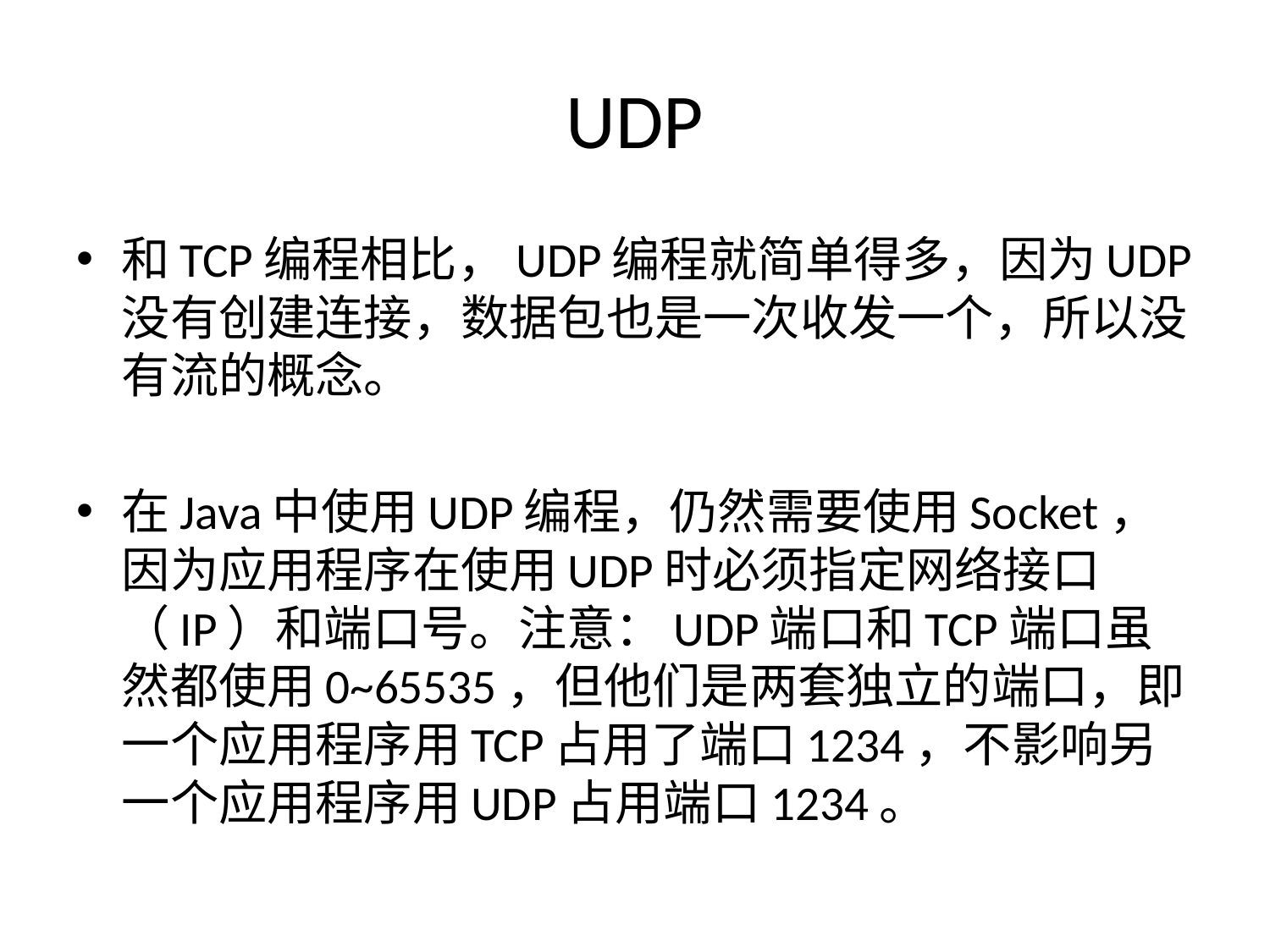

# UDP
和TCP编程相比，UDP编程就简单得多，因为UDP没有创建连接，数据包也是一次收发一个，所以没有流的概念。

在Java中使用UDP编程，仍然需要使用Socket，因为应用程序在使用UDP时必须指定网络接口（IP）和端口号。注意：UDP端口和TCP端口虽然都使用0~65535，但他们是两套独立的端口，即一个应用程序用TCP占用了端口1234，不影响另一个应用程序用UDP占用端口1234。